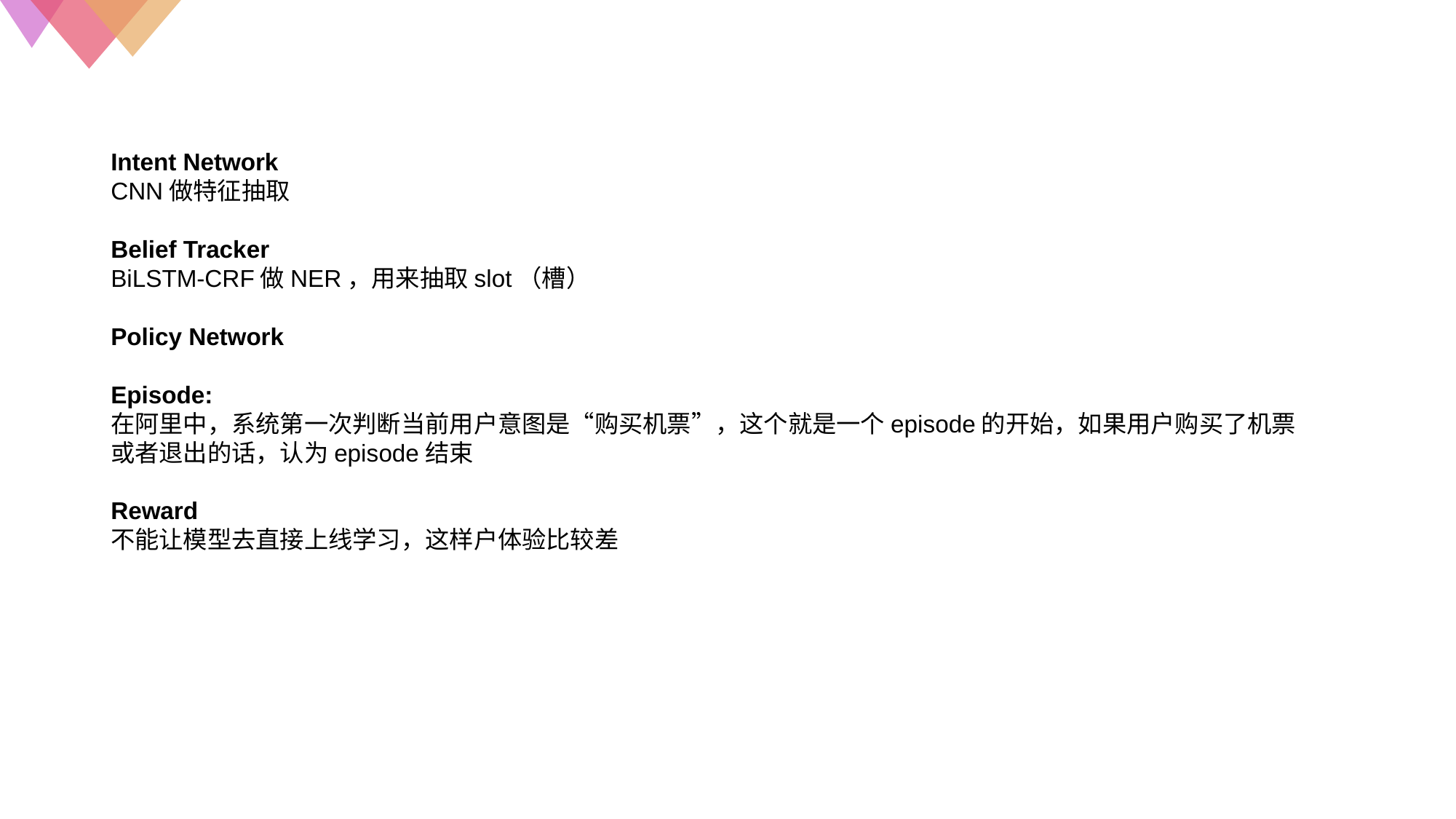

Intent Network
CNN做特征抽取

Belief Tracker
BiLSTM-CRF做NER，用来抽取slot（槽）

Policy Network

Episode:
在阿里中，系统第一次判断当前用户意图是“购买机票”，这个就是一个episode的开始，如果用户购买了机票或者退出的话，认为episode结束

Reward
不能让模型去直接上线学习，这样户体验比较差